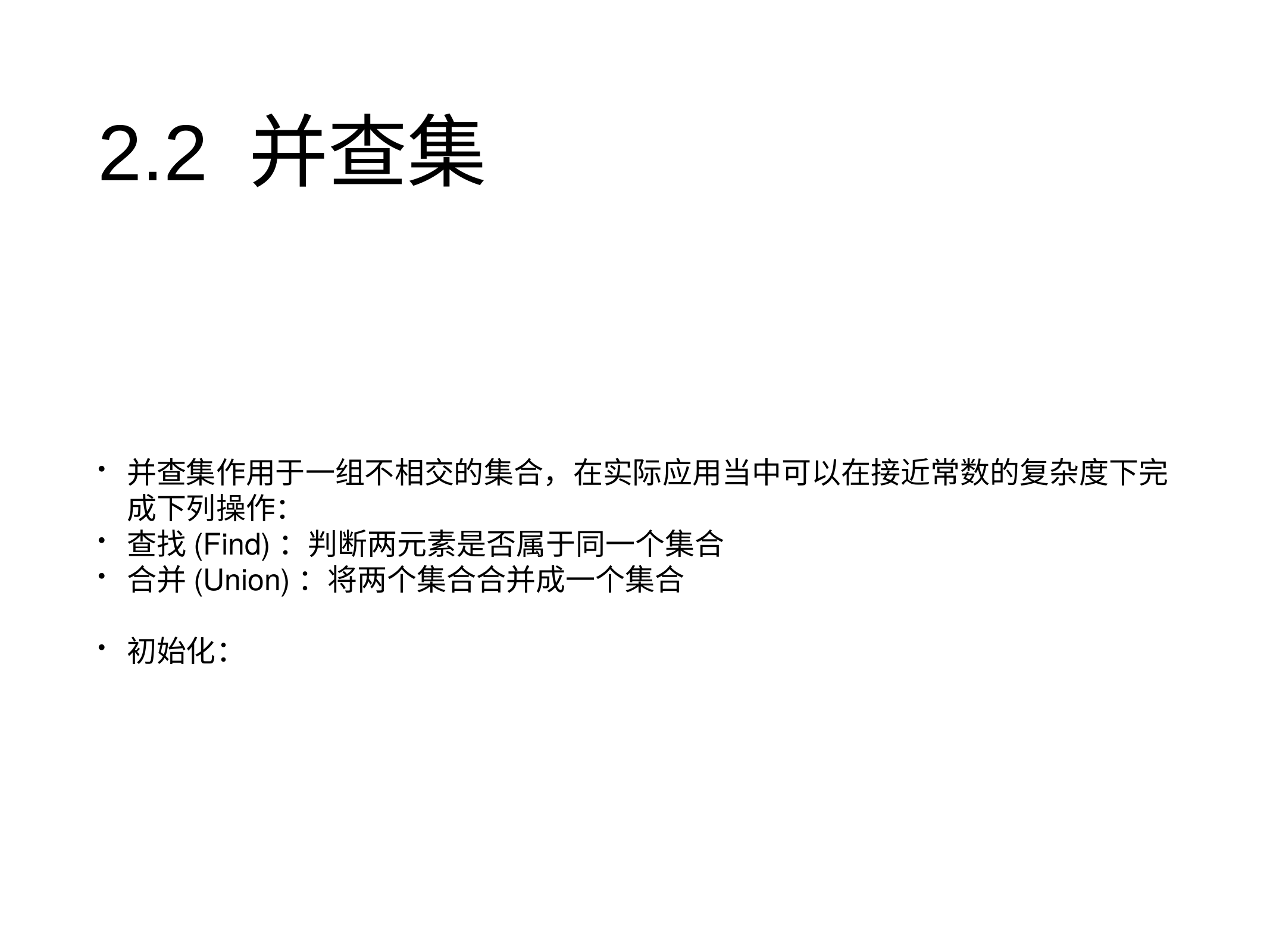

# 2.2 并查集
并查集作用于一组不相交的集合，在实际应用当中可以在接近常数的复杂度下完成下列操作：
查找(Find)：判断两元素是否属于同一个集合
合并(Union)：将两个集合合并成一个集合

初始化：